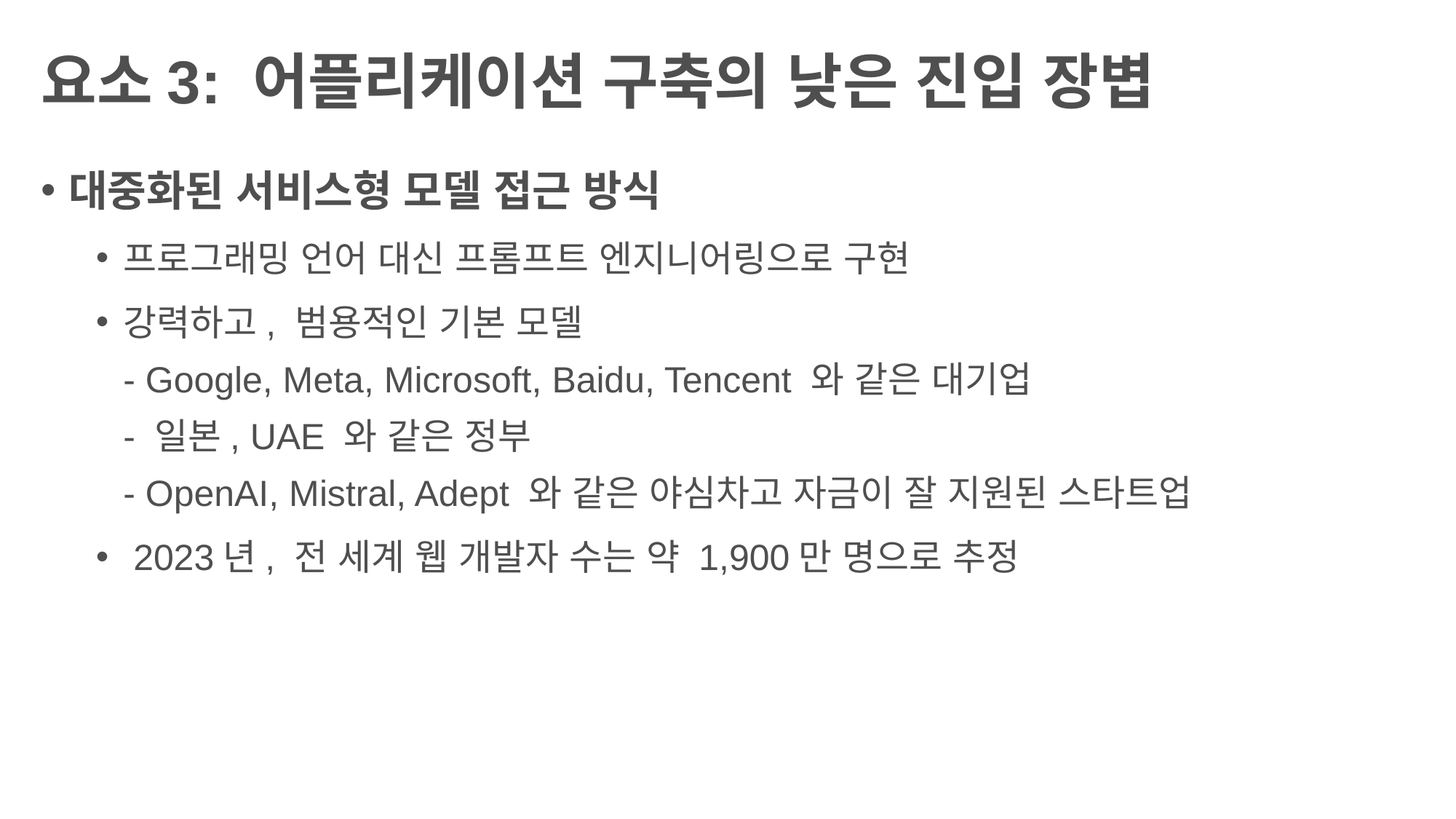

# 요소3: 어플리케이션 구축의 낮은 진입 장볍
대중화된 서비스형 모델 접근 방식
프로그래밍 언어 대신 프롬프트 엔지니어링으로 구현
강력하고, 범용적인 기본 모델
- Google, Meta, Microsoft, Baidu, Tencent 와 같은 대기업
- 일본, UAE 와 같은 정부
- OpenAI, Mistral, Adept 와 같은 야심차고 자금이 잘 지원된 스타트업
 2023년, 전 세계 웹 개발자 수는 약 1,900만 명으로 추정